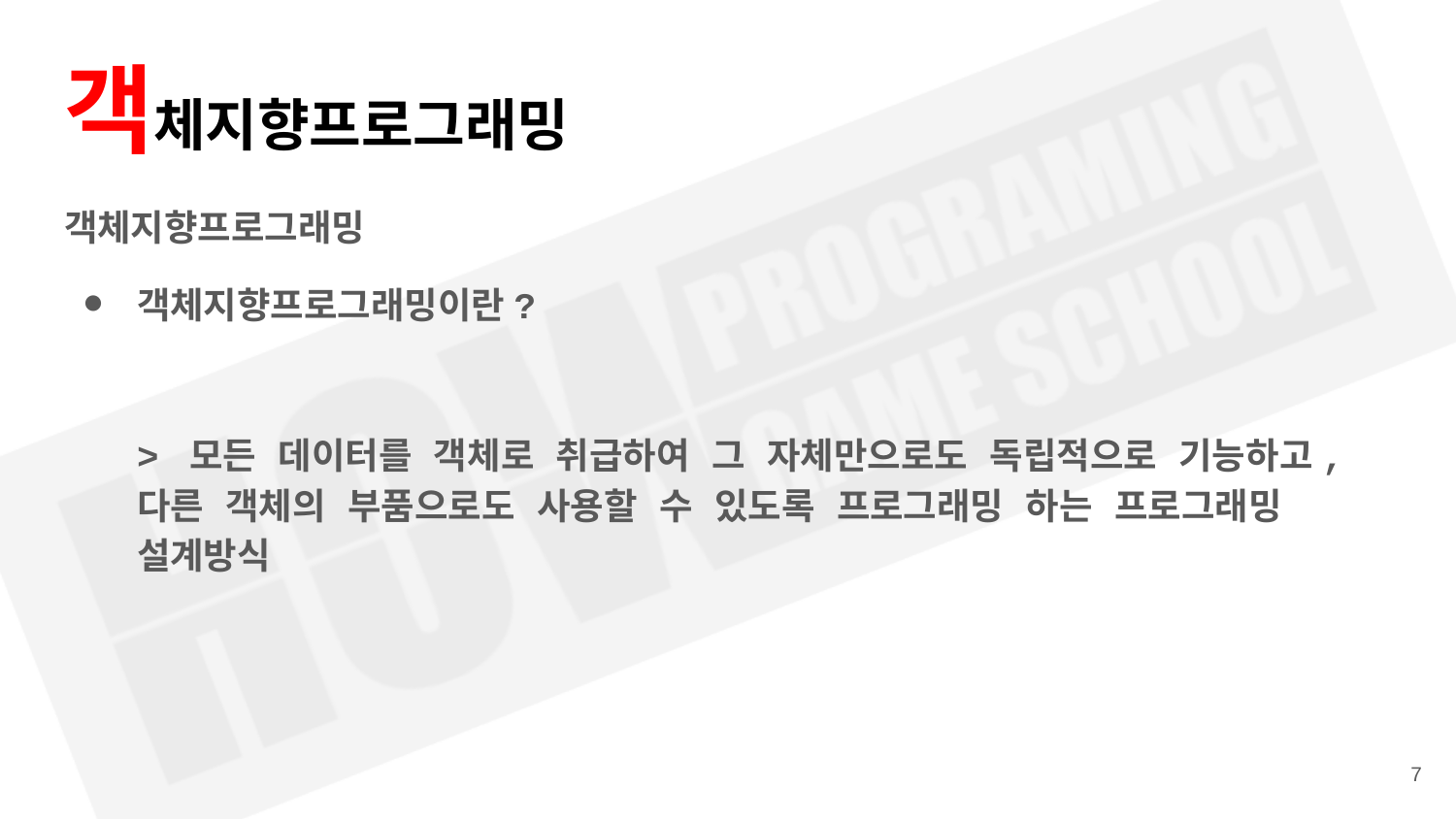

# 객체지향프로그래밍
객체지향프로그래밍
객체지향프로그래밍이란?
> 모든 데이터를 객체로 취급하여 그 자체만으로도 독립적으로 기능하고, 다른 객체의 부품으로도 사용할 수 있도록 프로그래밍 하는 프로그래밍 설계방식
7